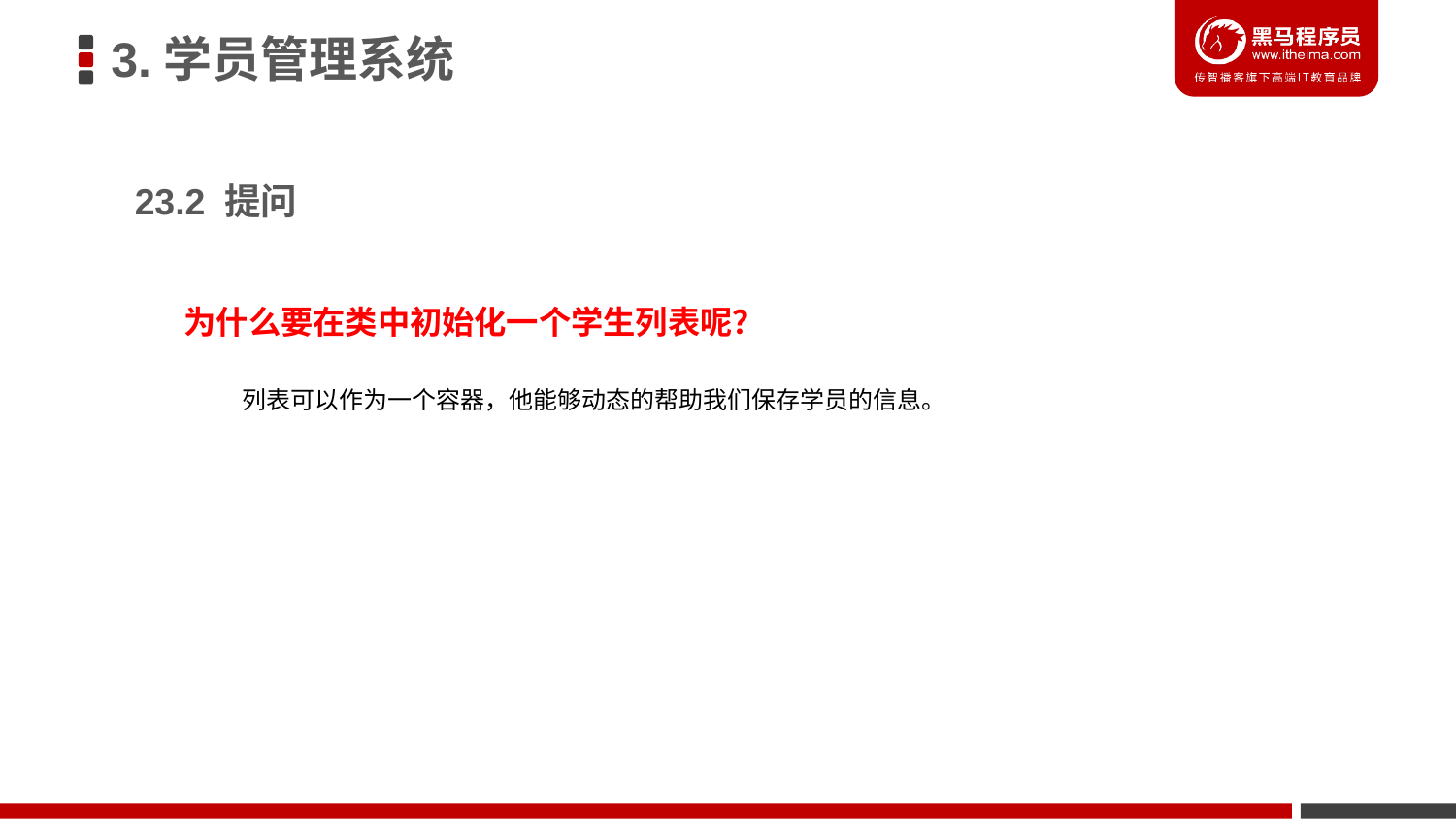

3.学员管理系统
23.2 提问
为什么要在类中初始化一个学生列表呢？
列表可以作为一个容器，他能够动态的帮助我们保存学员的信息。